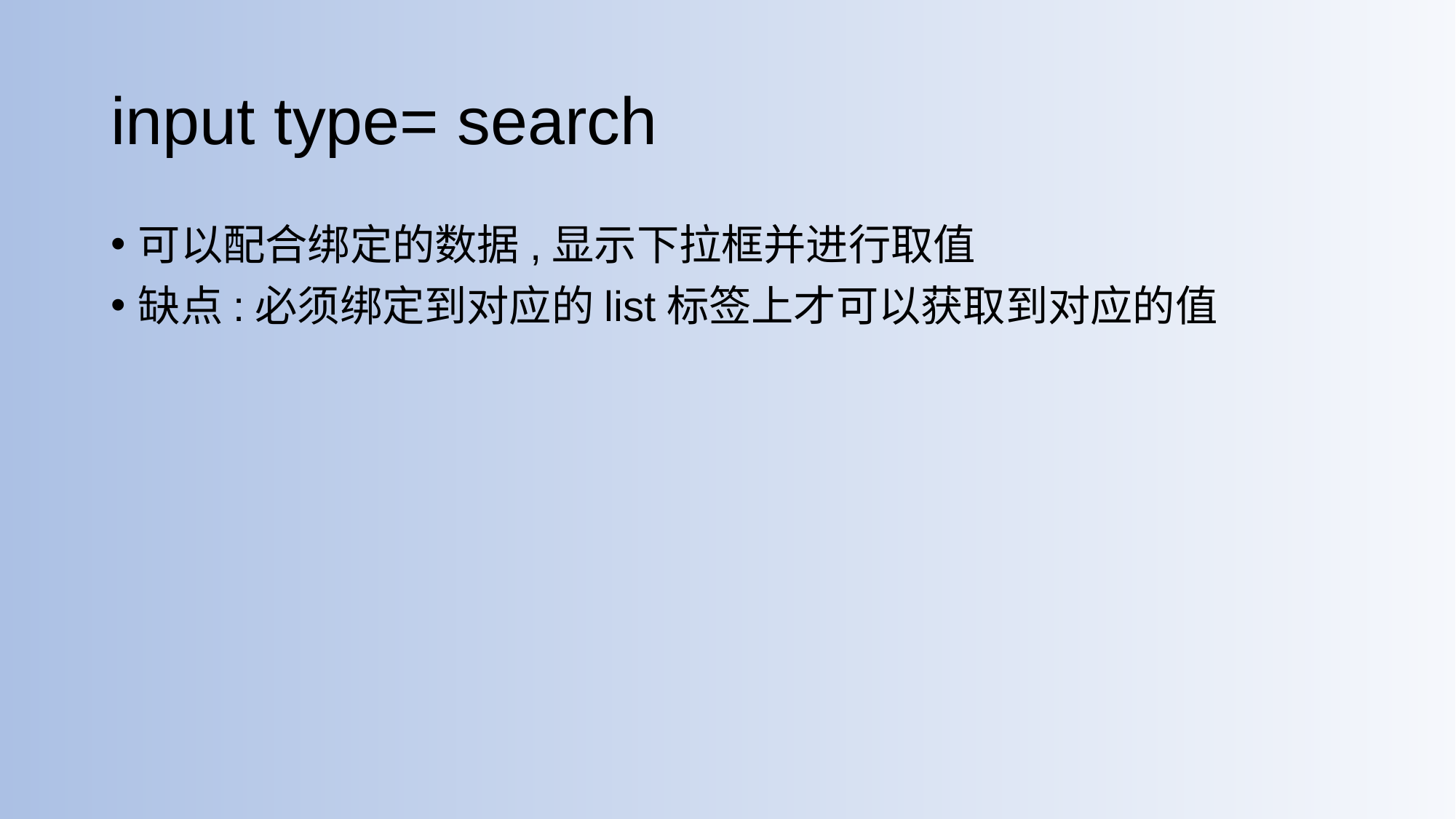

# input type= search
可以配合绑定的数据,显示下拉框并进行取值
缺点:必须绑定到对应的list标签上才可以获取到对应的值